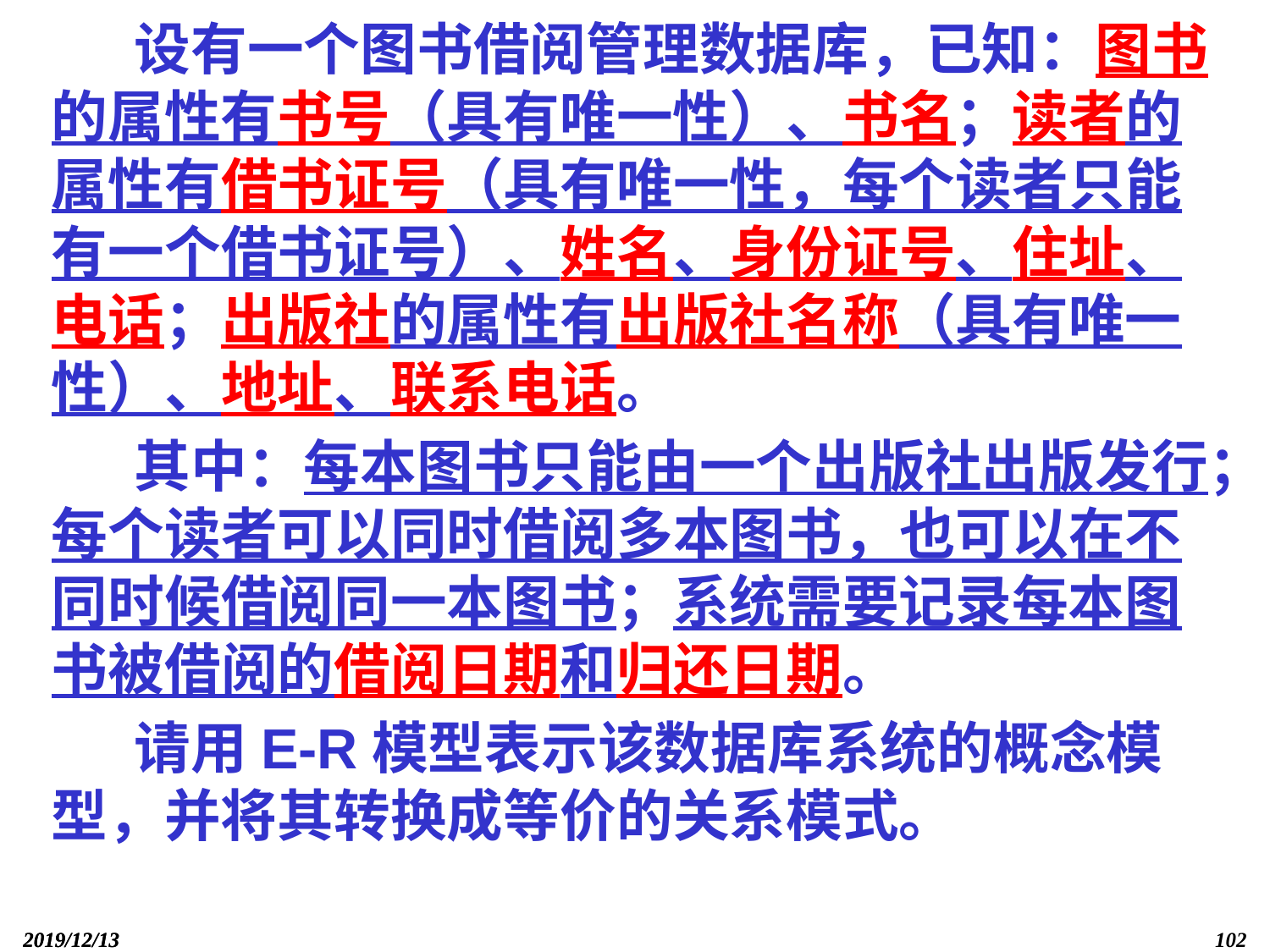

# 设有一个图书借阅管理数据库，已知：图书的属性有书号（具有唯一性）、书名；读者的属性有借书证号（具有唯一性，每个读者只能有一个借书证号）、姓名、身份证号、住址、电话；出版社的属性有出版社名称（具有唯一性）、地址、联系电话。
其中：每本图书只能由一个出版社出版发行；每个读者可以同时借阅多本图书，也可以在不同时候借阅同一本图书；系统需要记录每本图书被借阅的借阅日期和归还日期。
请用E-R模型表示该数据库系统的概念模型，并将其转换成等价的关系模式。
2019/12/13
2019/12/13

102